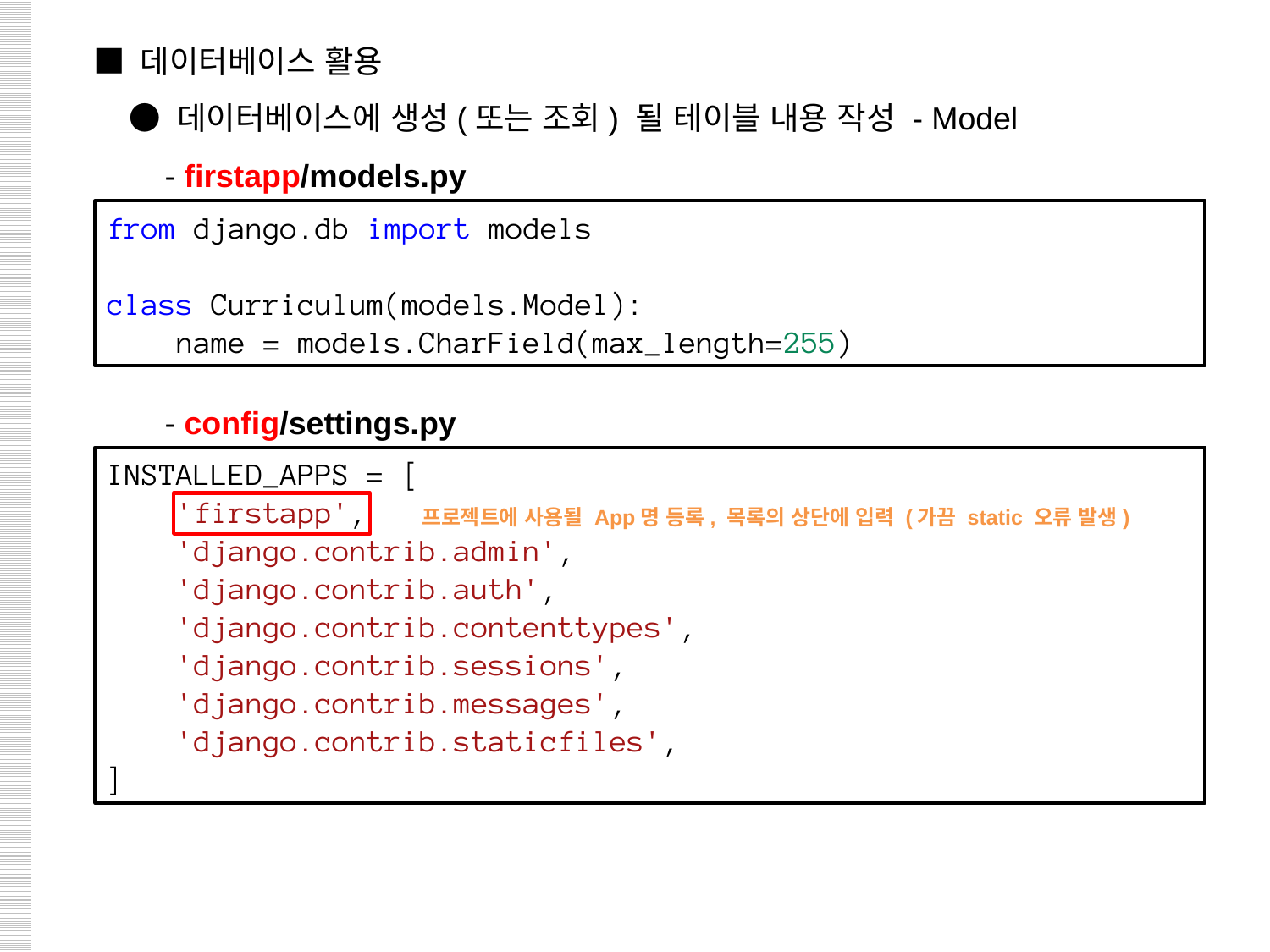

■ 데이터베이스 활용
    ● 데이터베이스에 생성(또는 조회) 될 테이블 내용 작성 - Model
        - firstapp/models.py

        - config/settings.py
from django.db import models
class Curriculum(models.Model):
    name = models.CharField(max_length=255)
INSTALLED_APPS = [
    'firstapp',
    'django.contrib.admin',
    'django.contrib.auth',
    'django.contrib.contenttypes',
    'django.contrib.sessions',
    'django.contrib.messages',
    'django.contrib.staticfiles',
]

프로젝트에 사용될 App명 등록, 목록의 상단에 입력 (가끔 static 오류 발생)